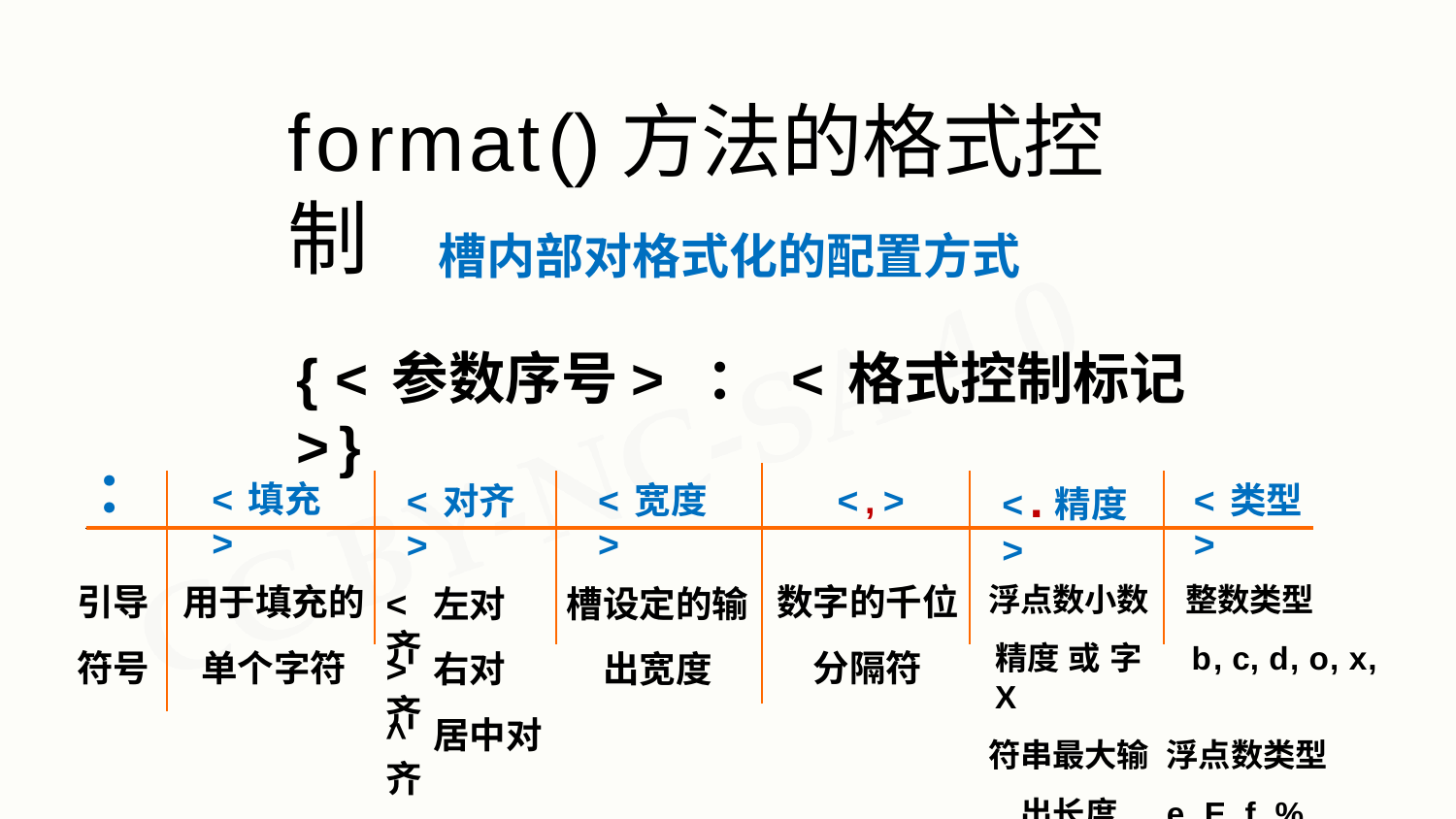

# format()方法的格式控制
槽内部对格式化的配置方式

{ <参数序号> ： <格式控制标记>}

：

<.精度>

<填充>
<,>
<类型>
<宽度>
<对齐>

引导	用于填充的
数字的千位
浮点数小数	整数类型
精度 或 字	b, c, d, o, x, X
符串最大输	浮点数类型 出长度	e, E, f, %
< 左对齐
槽设定的输
符号	单个字符
分隔符
> 右对齐
出宽度
^ 居中对齐